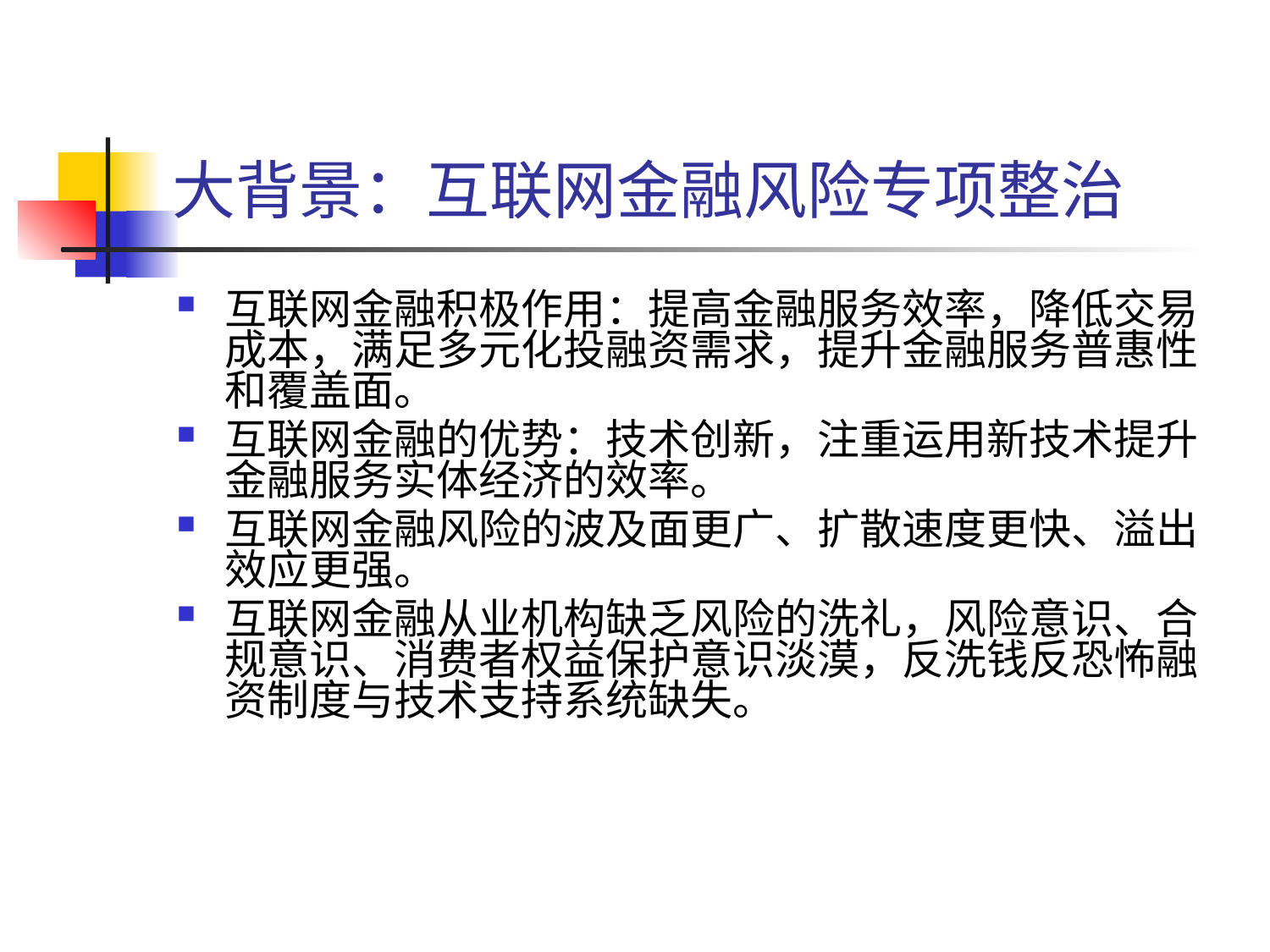

# 大背景：互联网金融风险专项整治
互联网金融积极作用：提高金融服务效率，降低交易成本，满足多元化投融资需求，提升金融服务普惠性和覆盖面。
互联网金融的优势：技术创新，注重运用新技术提升金融服务实体经济的效率。
互联网金融风险的波及面更广、扩散速度更快、溢出效应更强。
互联网金融从业机构缺乏风险的洗礼，风险意识、合规意识、消费者权益保护意识淡漠，反洗钱反恐怖融资制度与技术支持系统缺失。